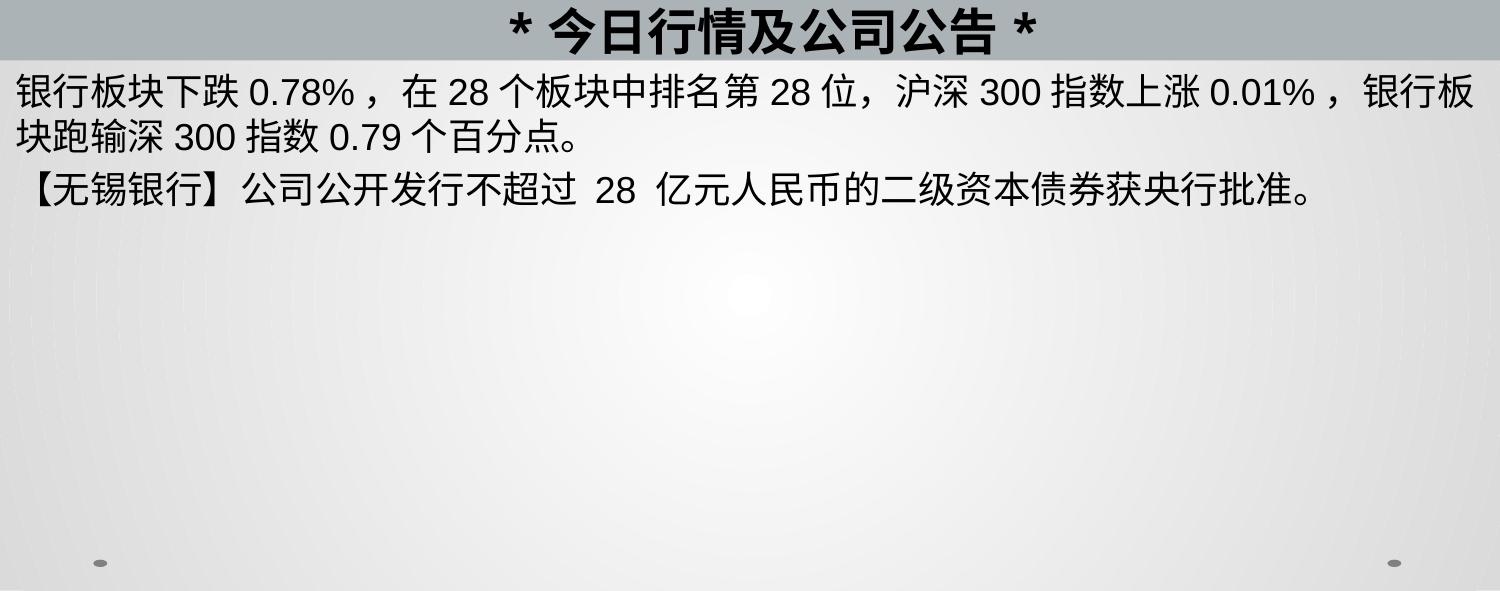

*今日行情及公司公告*
银行板块下跌0.78%，在28个板块中排名第28位，沪深300指数上涨0.01%，银行板块跑输深300指数0.79个百分点。
【无锡银行】公司公开发行不超过 28 亿元人民币的二级资本债券获央行批准。